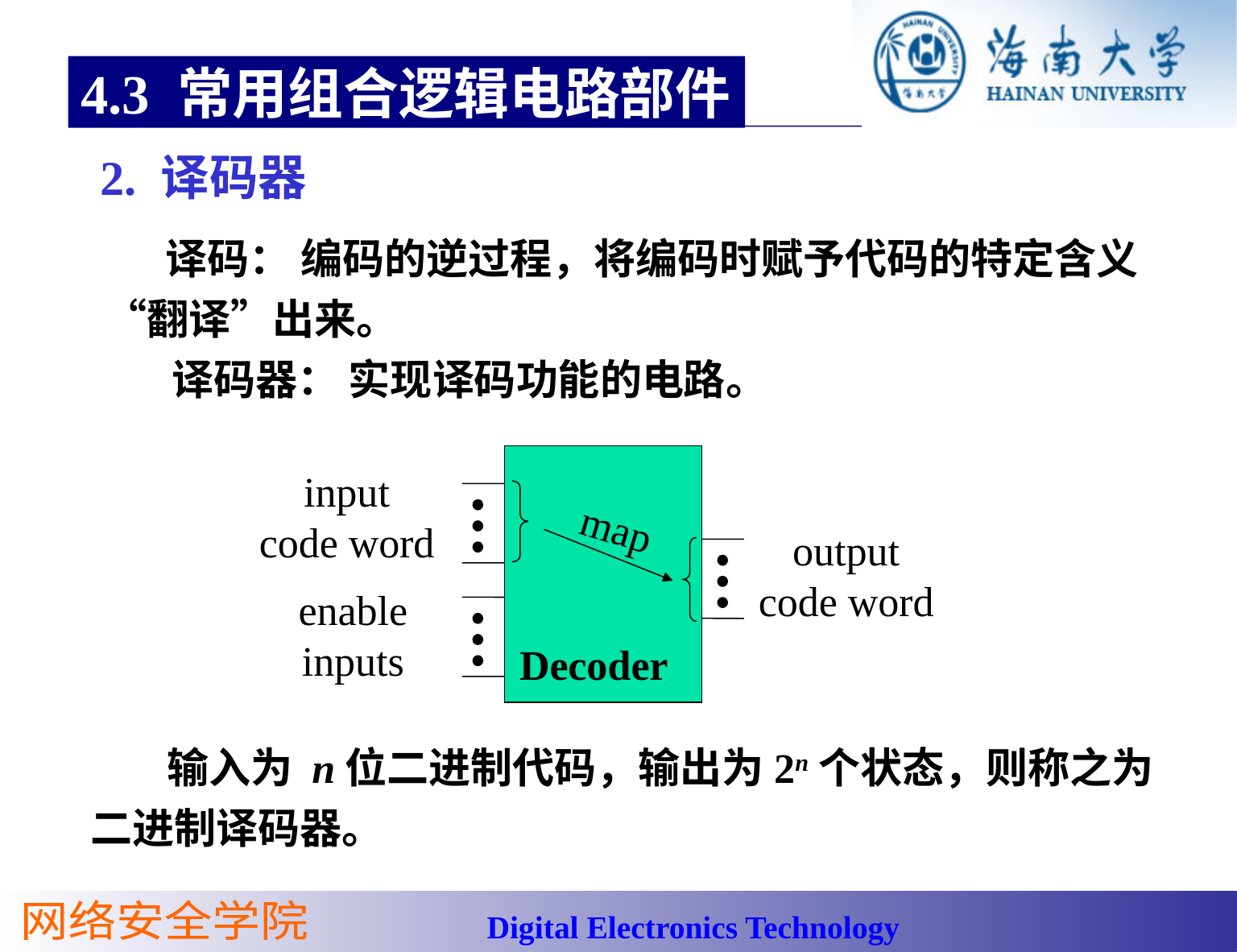

4.3 常用组合逻辑电路部件

2. 译码器
　  译码： 编码的逆过程，将编码时赋予代码的特定含义“翻译”出来。
      译码器： 实现译码功能的电路。

input
code word

map

output
code word

enable
inputs

Decoder

       输入为 n位二进制代码，输出为2n个状态，则称之为二进制译码器。